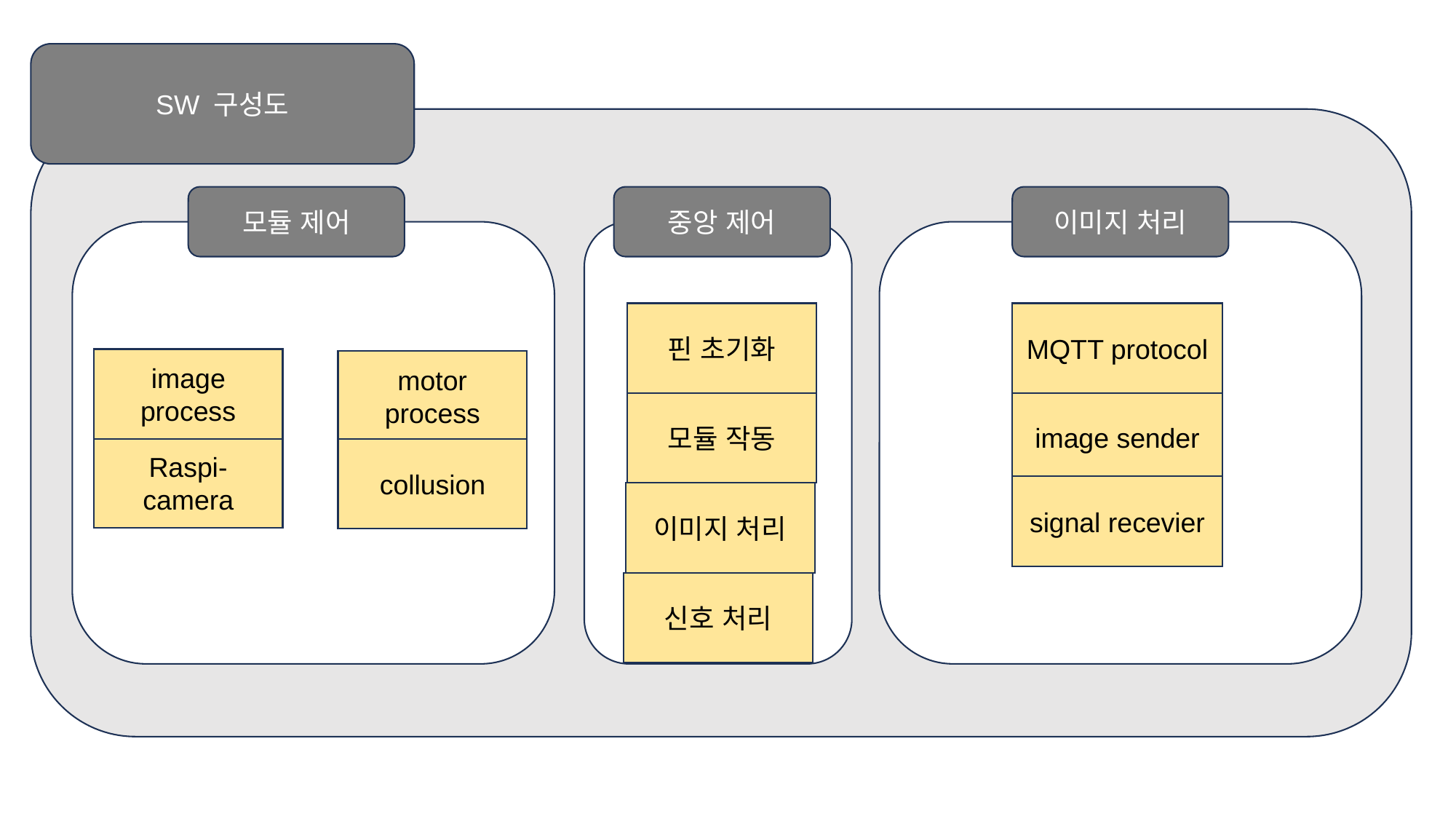

SW 구성도

모듈 제어
중앙 제어
이미지 처리

MQTT protocol
핀 초기화
image process
motor
process
image sender
모듈 작동
Raspi-camera
collusion
signal recevier
이미지 처리
신호 처리